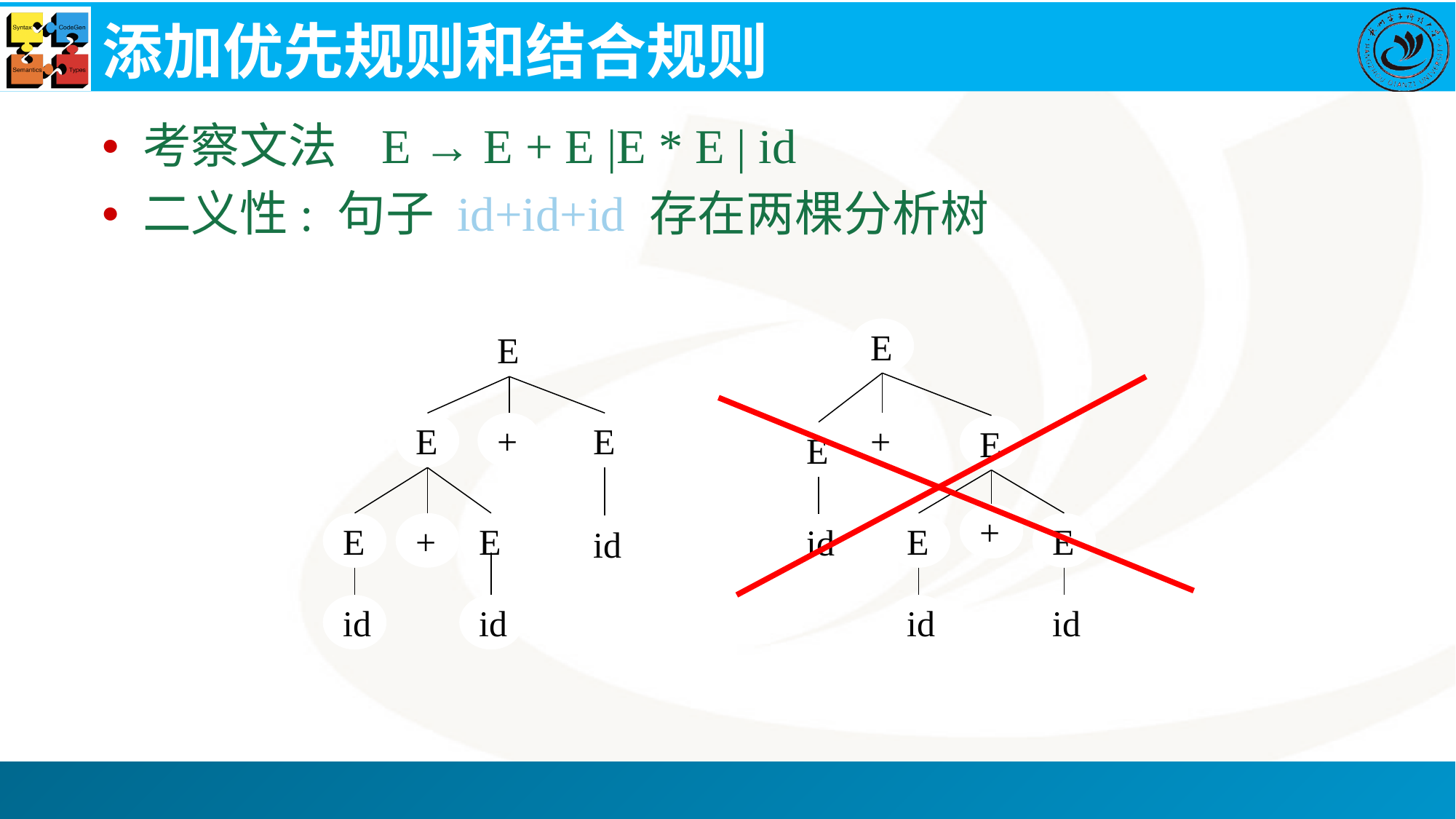

# 添加优先规则和结合规则
考察文法   E → E + E |E * E | id
二义性: 句子 id+id+id 存在两棵分析树
E
+
E
E
+
E
E
id
id
id
E
E
+
E
E
+
E
id
id
id
68